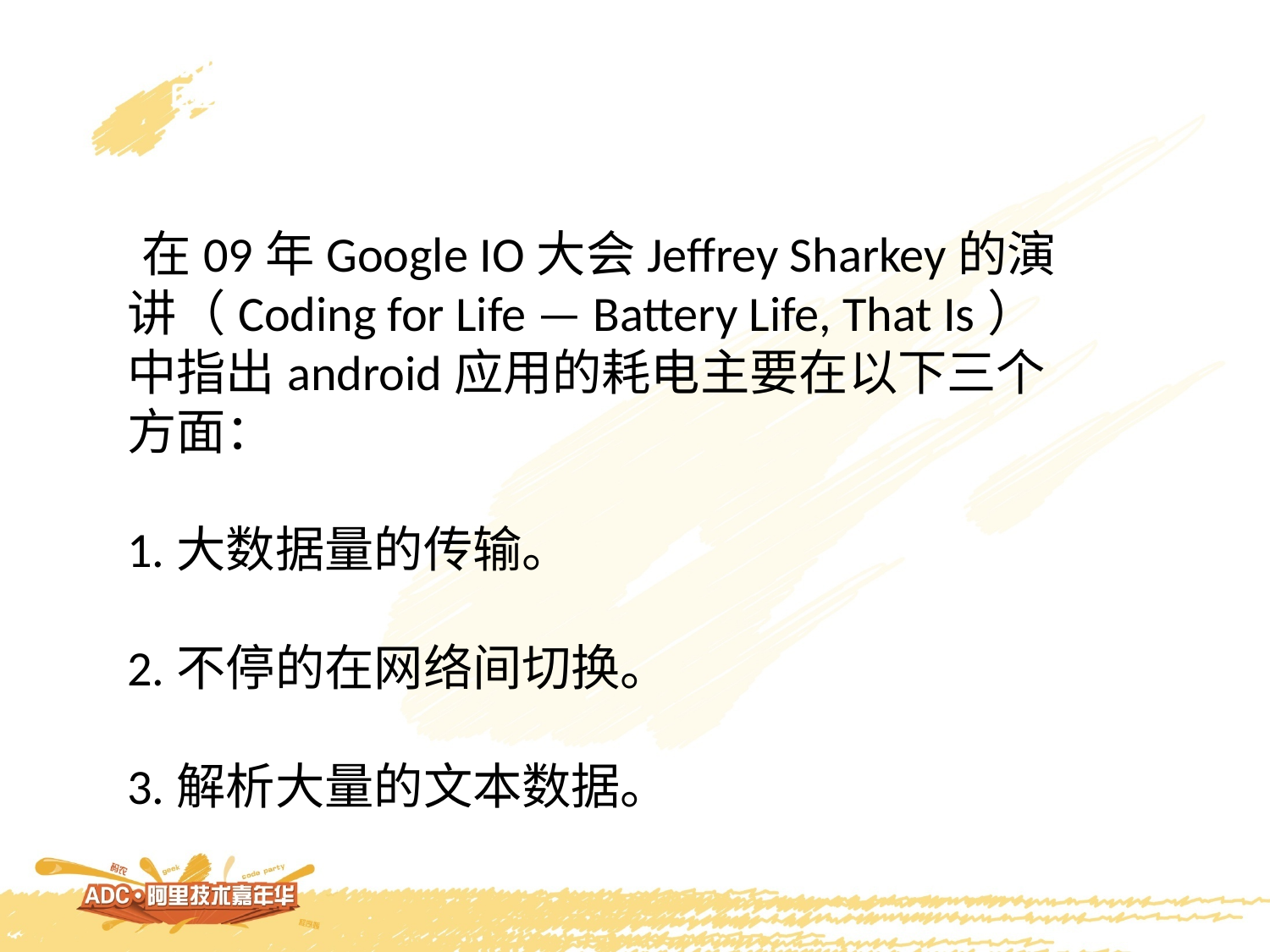

在09年Google IO大会Jeffrey Sharkey的演讲（Coding for Life — Battery Life, That Is）中指出android应用的耗电主要在以下三个方面：

1.大数据量的传输。

2.不停的在网络间切换。

3.解析大量的文本数据。